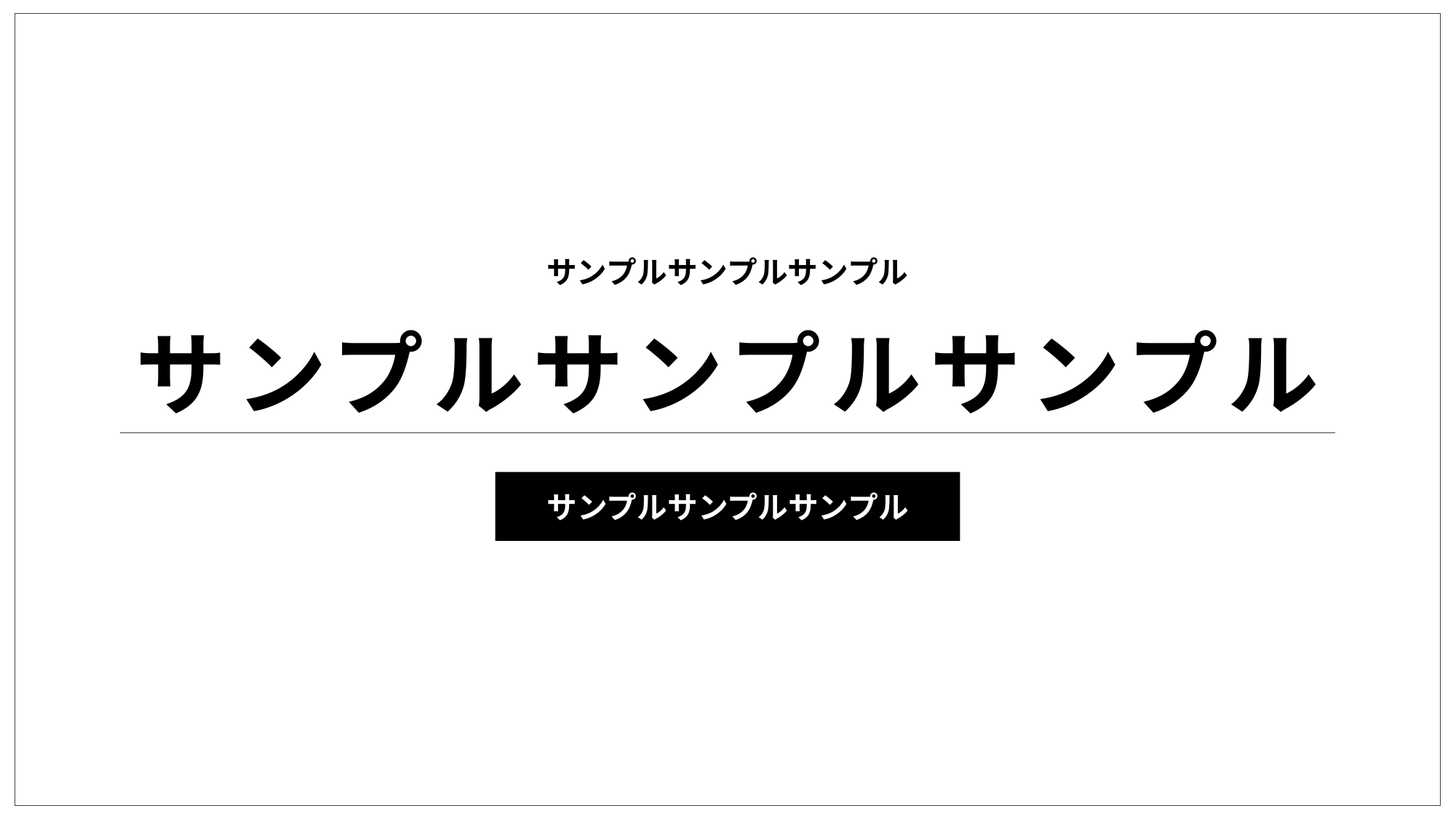

サンプルサンプルサンプル
サンプルサンプルサンプル
サンプルサンプルサンプル